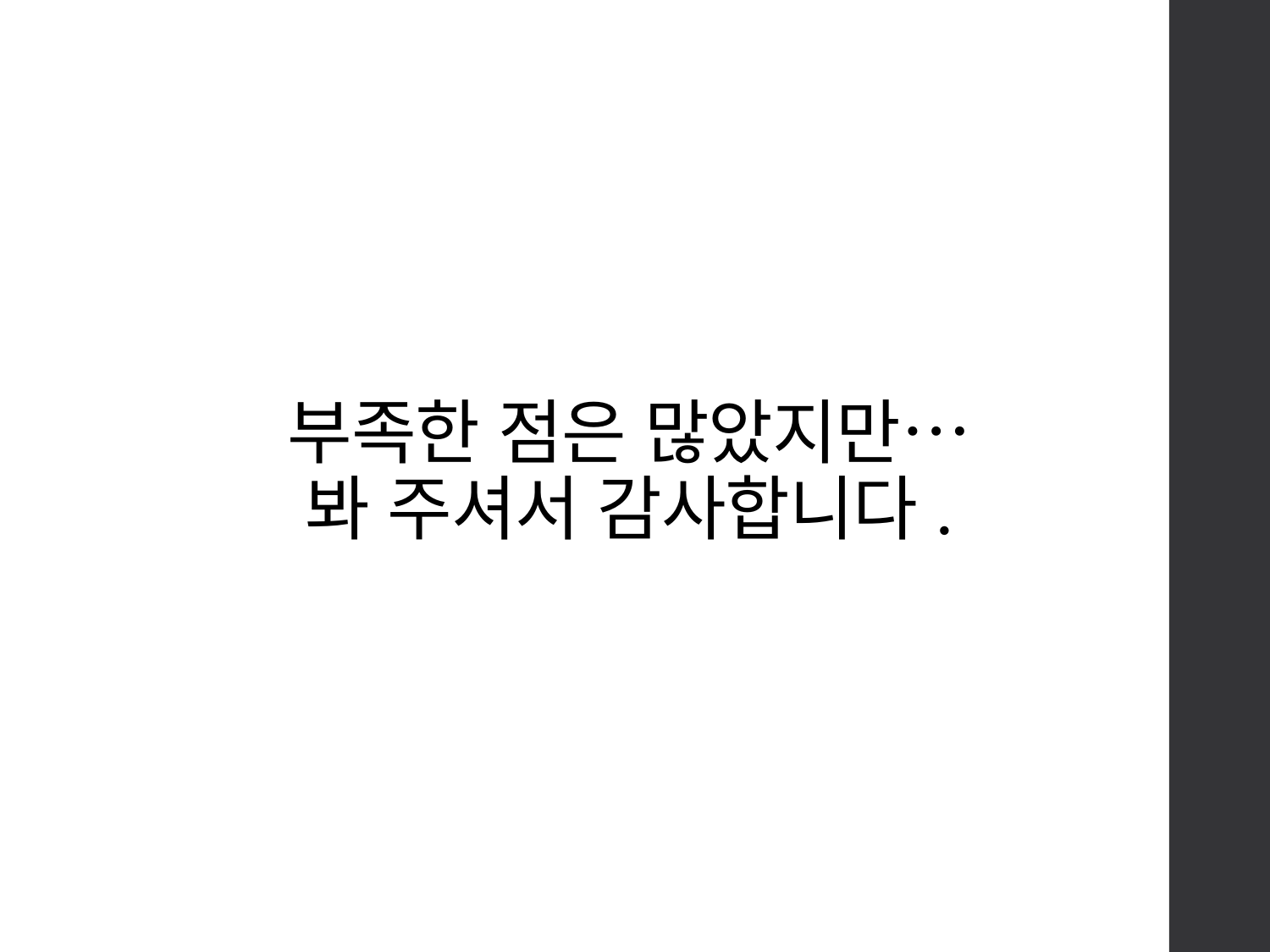

# 부족한 점은 많았지만… 봐 주셔서 감사합니다.